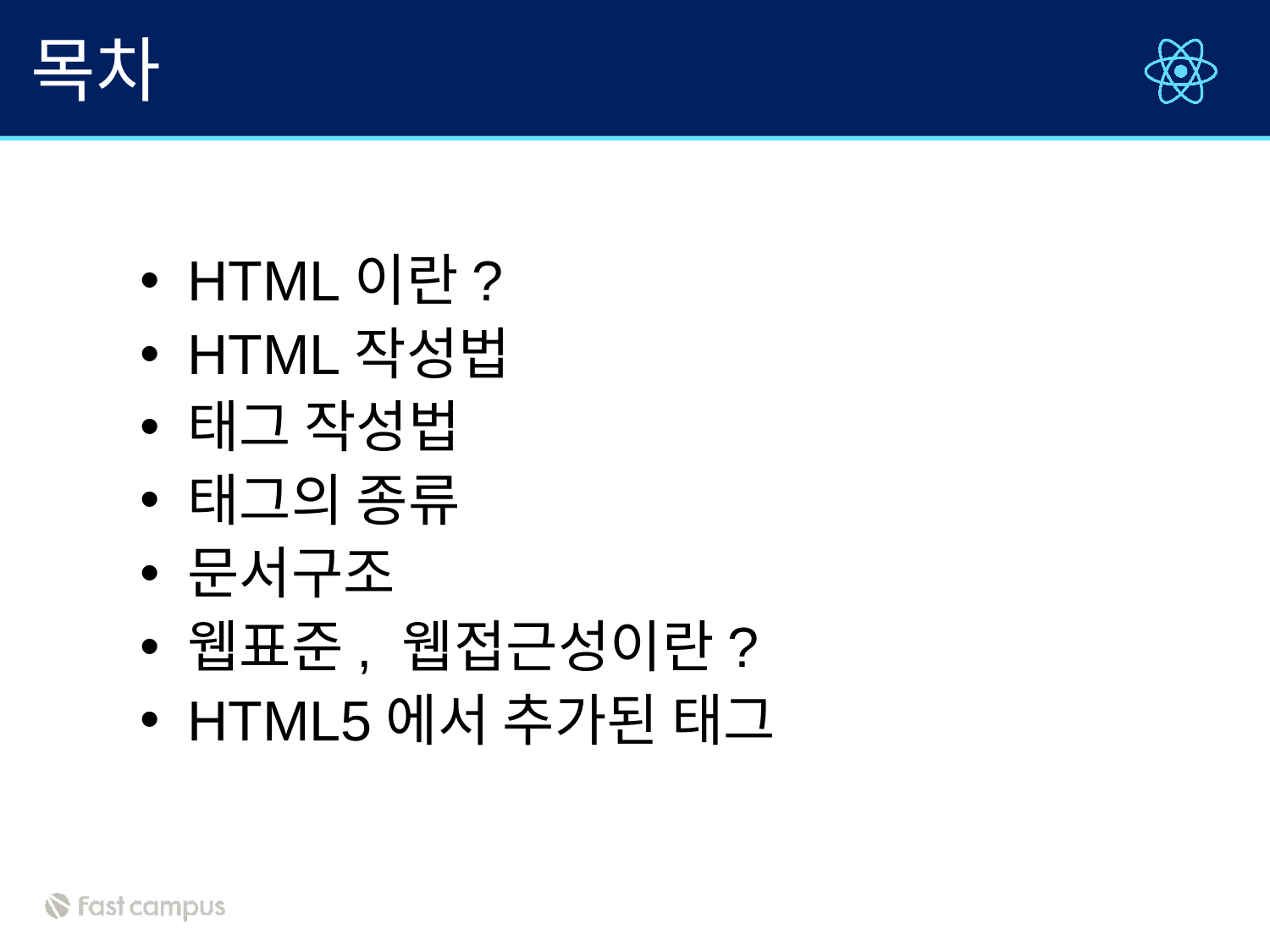

# 목차
HTML이란?
HTML작성법
태그 작성법
태그의 종류
문서구조
웹표준, 웹접근성이란?
HTML5에서 추가된 태그